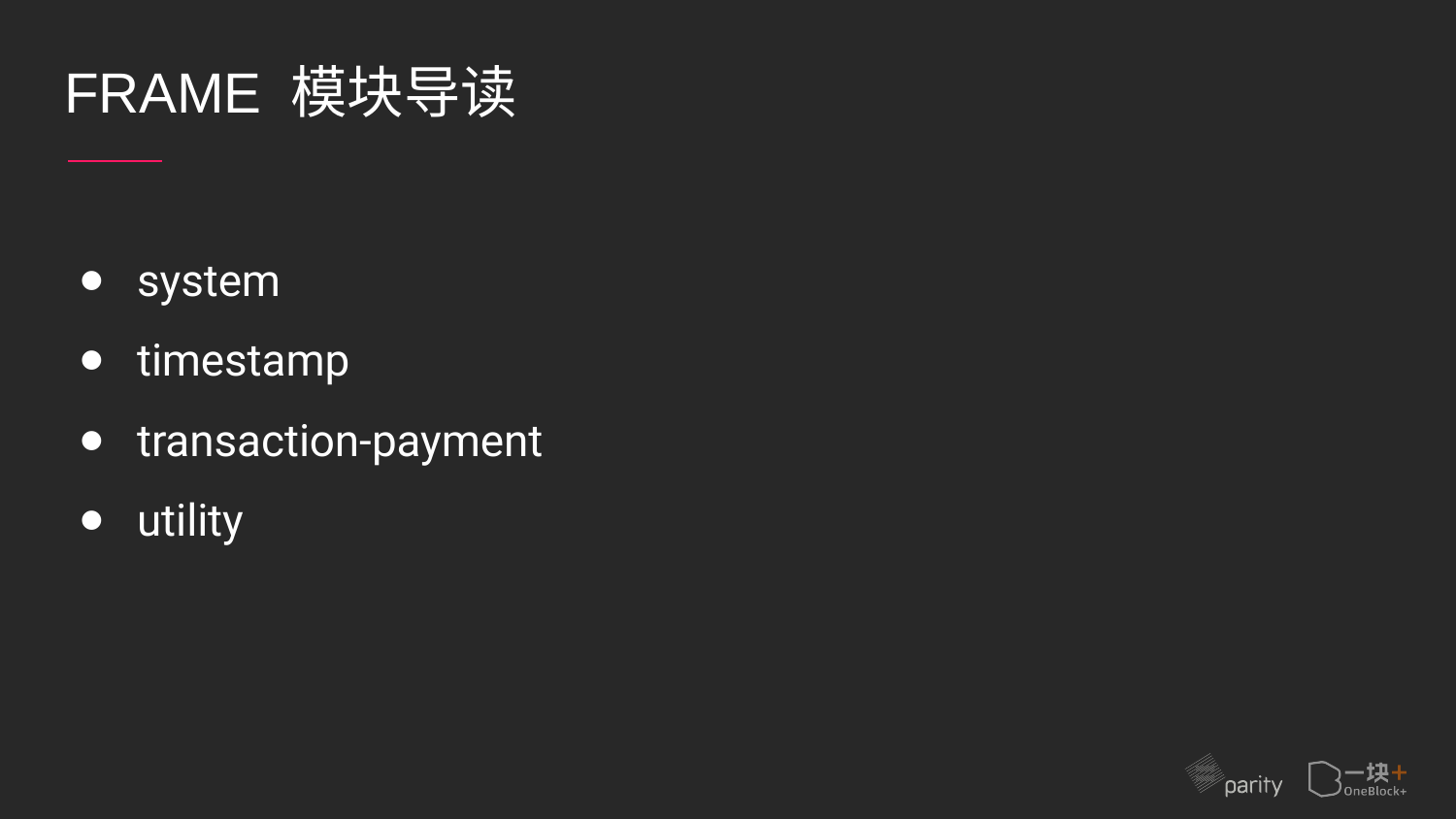

# FRAME 模块导读
system
timestamp
transaction-payment
utility